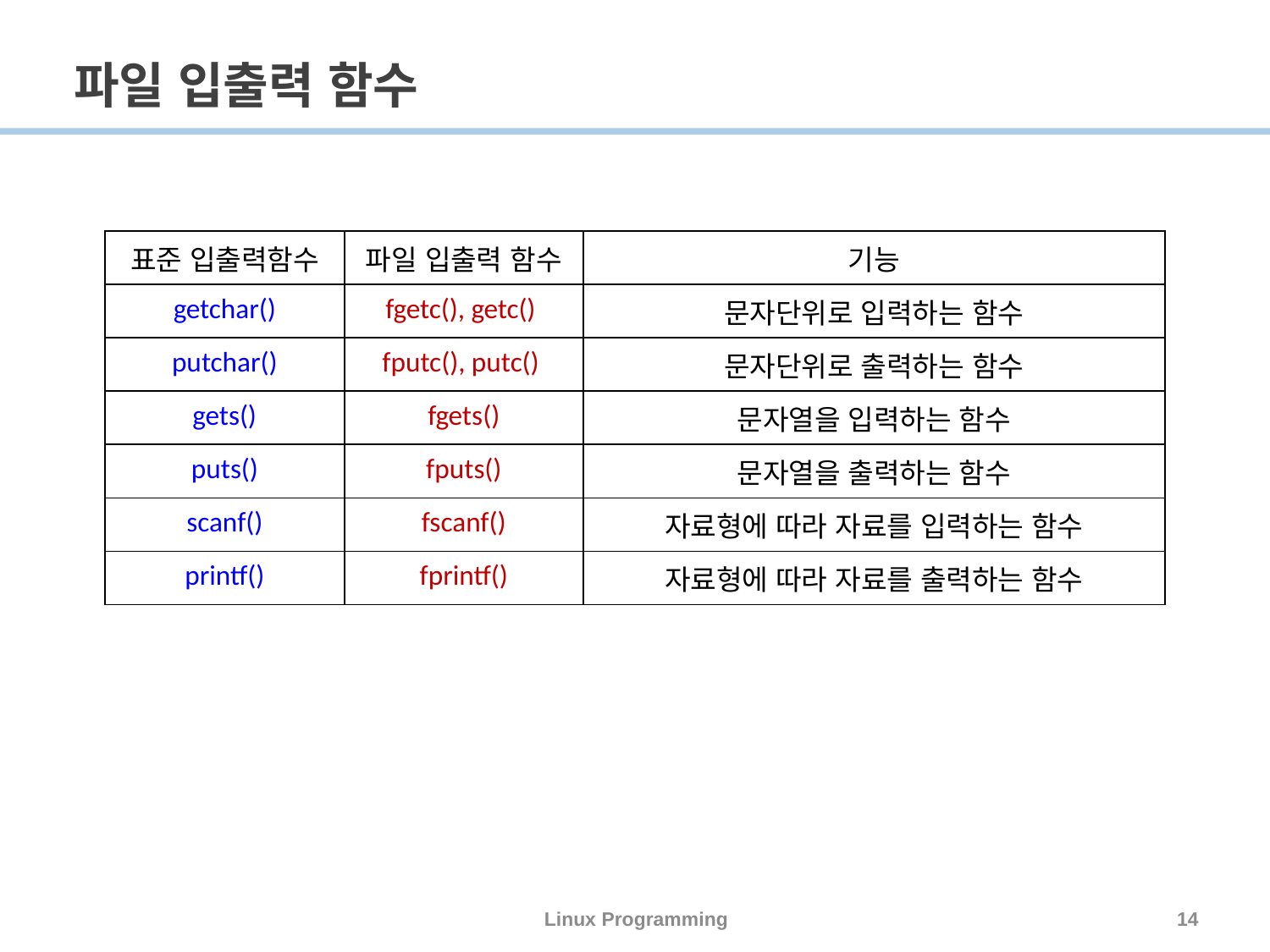

# 파일 입출력 함수
| 표준 입출력함수 | 파일 입출력 함수 | 기능 |
| --- | --- | --- |
| getchar() | fgetc(), getc() | 문자단위로 입력하는 함수 |
| putchar() | fputc(), putc() | 문자단위로 출력하는 함수 |
| gets() | fgets() | 문자열을 입력하는 함수 |
| puts() | fputs() | 문자열을 출력하는 함수 |
| scanf() | fscanf() | 자료형에 따라 자료를 입력하는 함수 |
| printf() | fprintf() | 자료형에 따라 자료를 출력하는 함수 |
Linux Programming
14